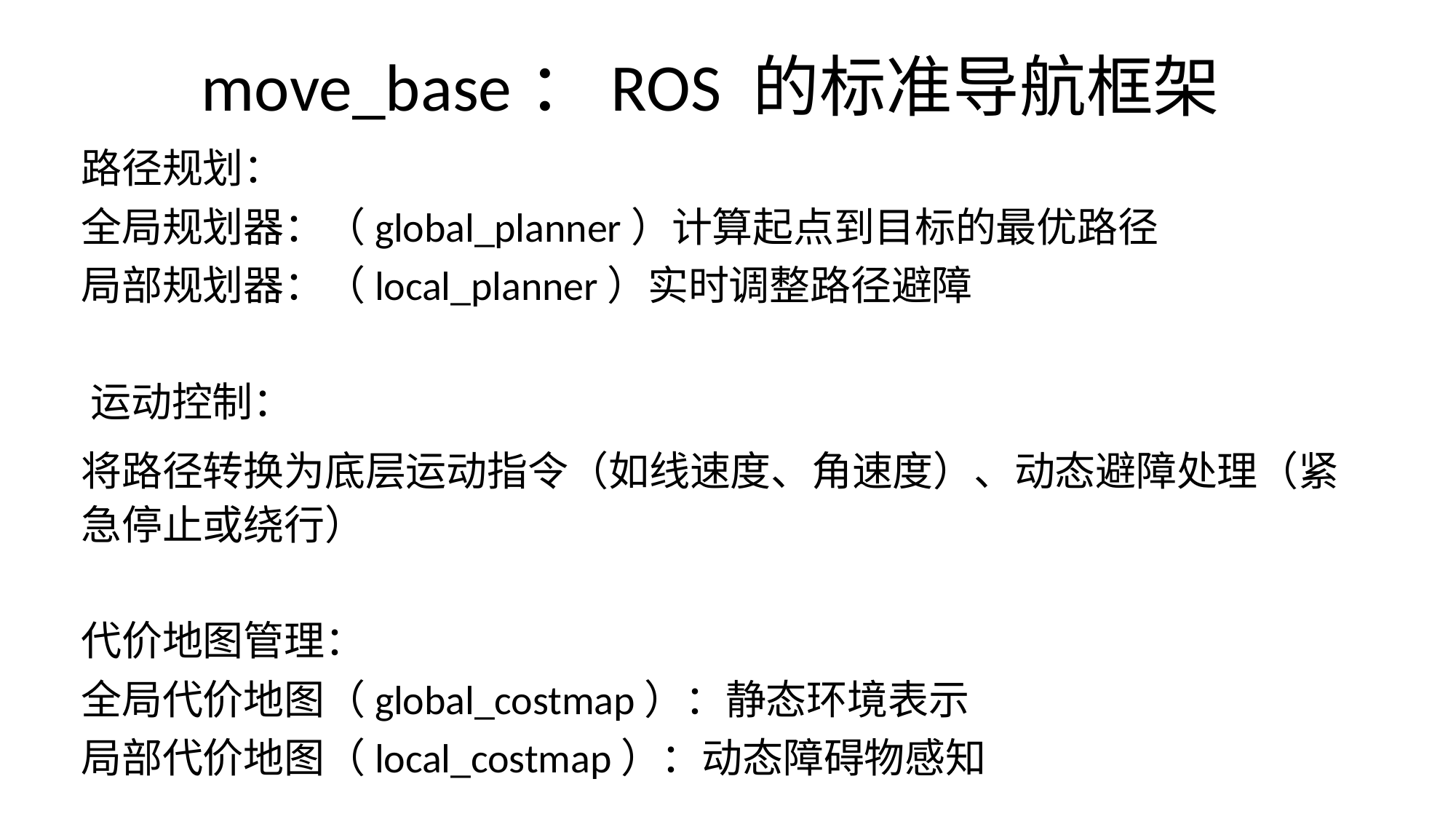

# move_base：ROS 的标准导航框架
路径规划​​：
全局规划器：（global_planner）计算起点到目标的最优路径
局部规划器：（local_planner）实时调整路径避障

​运动控制​​：
将路径转换为底层运动指令（如线速度、角速度）、动态避障处理（紧急停止或绕行）

代价地图管理​​：
全局代价地图（global_costmap）：静态环境表示
局部代价地图（local_costmap）：动态障碍物感知